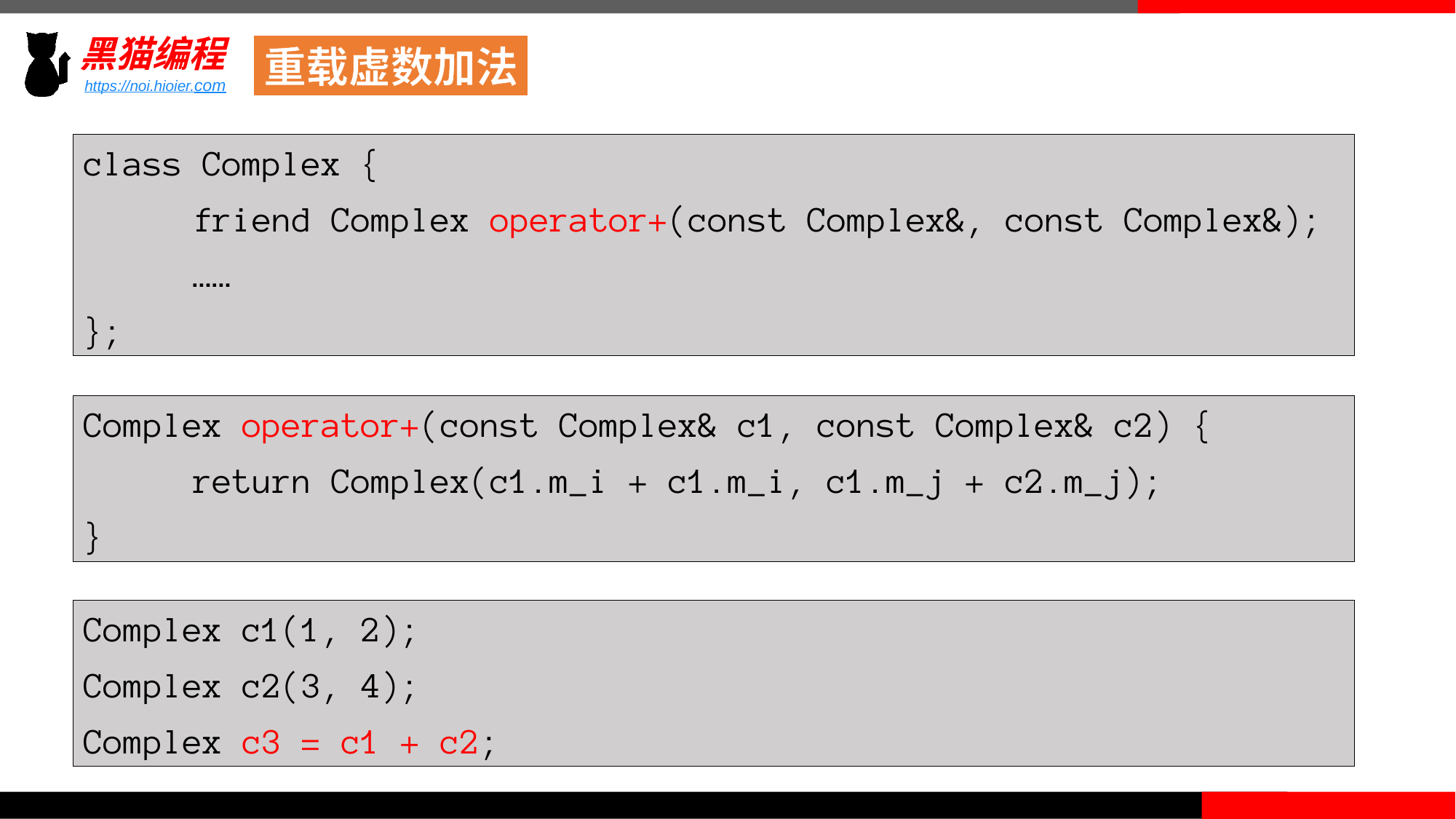

重载虚数加法
class Complex {
	friend Complex operator+(const Complex&, const Complex&);
	……
};
Complex operator+(const Complex& c1, const Complex& c2) {
	return Complex(c1.m_i + c1.m_i, c1.m_j + c2.m_j);
}
Complex c1(1, 2);
Complex c2(3, 4);
Complex c3 = c1 + c2;